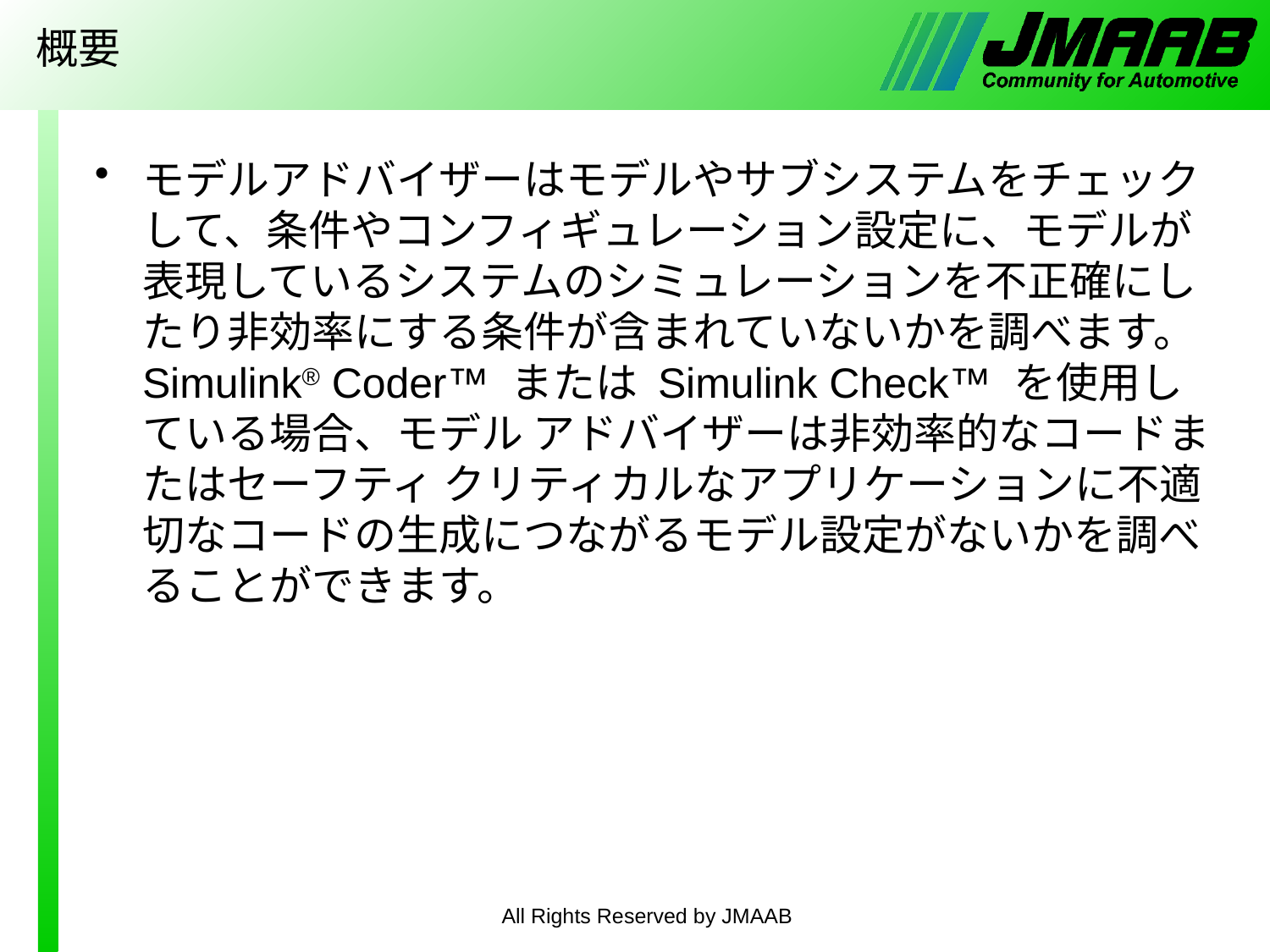

# 概要
モデルアドバイザーはモデルやサブシステムをチェックして、条件やコンフィギュレーション設定に、モデルが表現しているシステムのシミュレーションを不正確にしたり非効率にする条件が含まれていないかを調べます。Simulink® Coder™ または Simulink Check™ を使用している場合、モデル アドバイザーは非効率的なコードまたはセーフティ クリティカルなアプリケーションに不適切なコードの生成につながるモデル設定がないかを調べることができます。